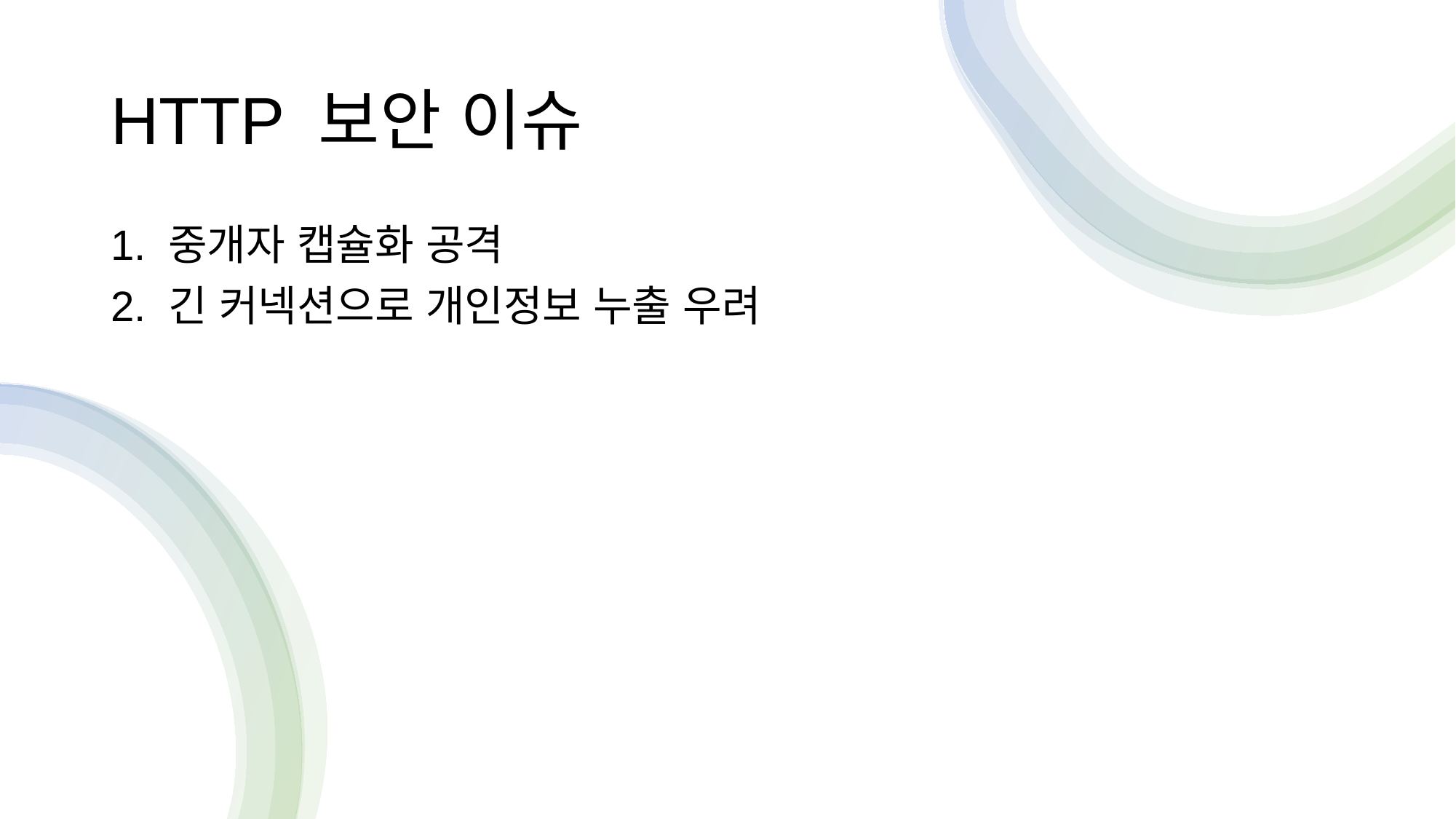

# HTTP 보안 이슈
1. 중개자 캡슐화 공격
2. 긴 커넥션으로 개인정보 누출 우려